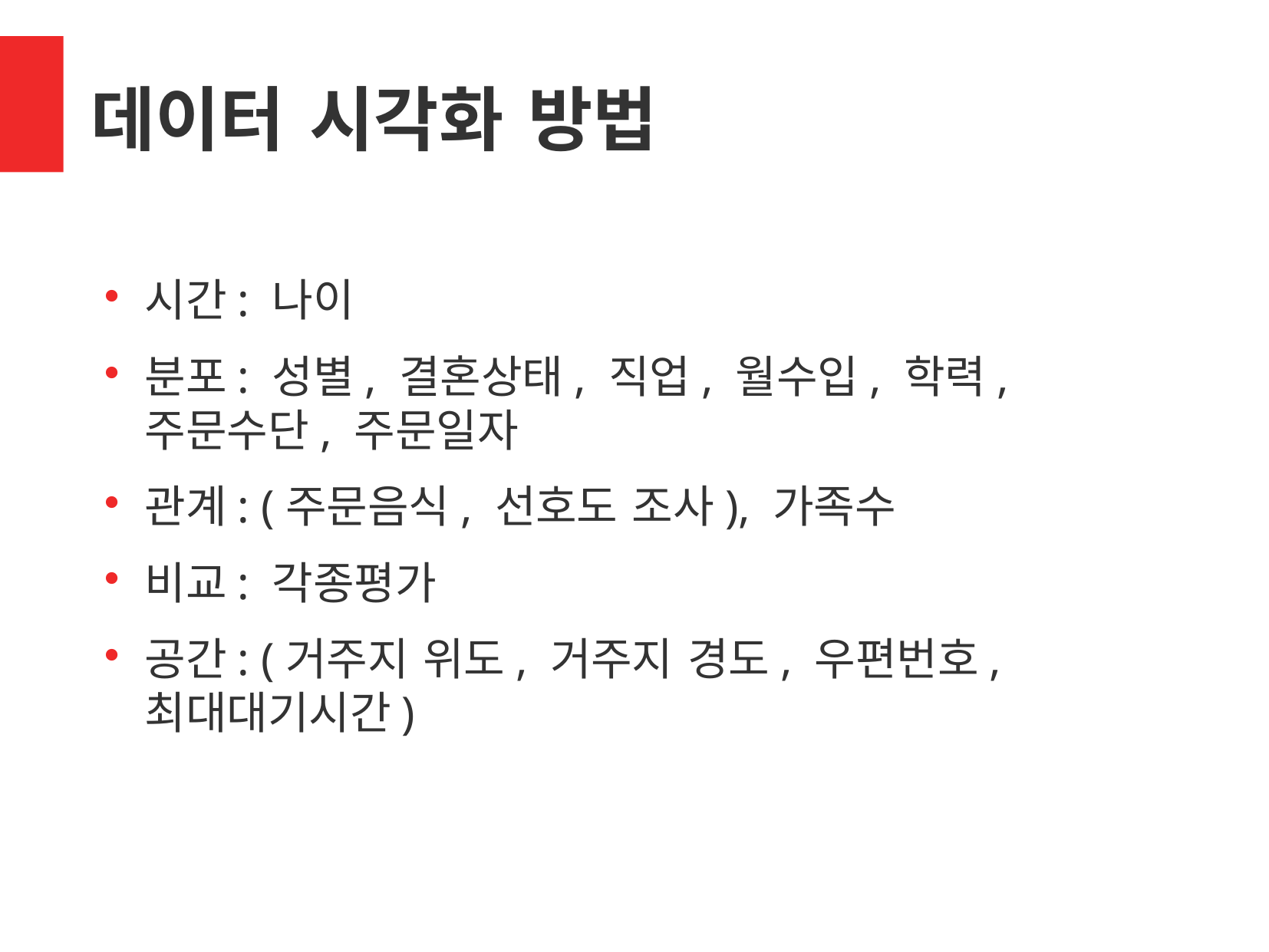

데이터 시각화 방법
시간: 나이
분포: 성별, 결혼상태, 직업, 월수입, 학력, 주문수단, 주문일자
관계: (주문음식, 선호도 조사), 가족수
비교: 각종평가
공간: (거주지 위도, 거주지 경도, 우편번호, 최대대기시간)